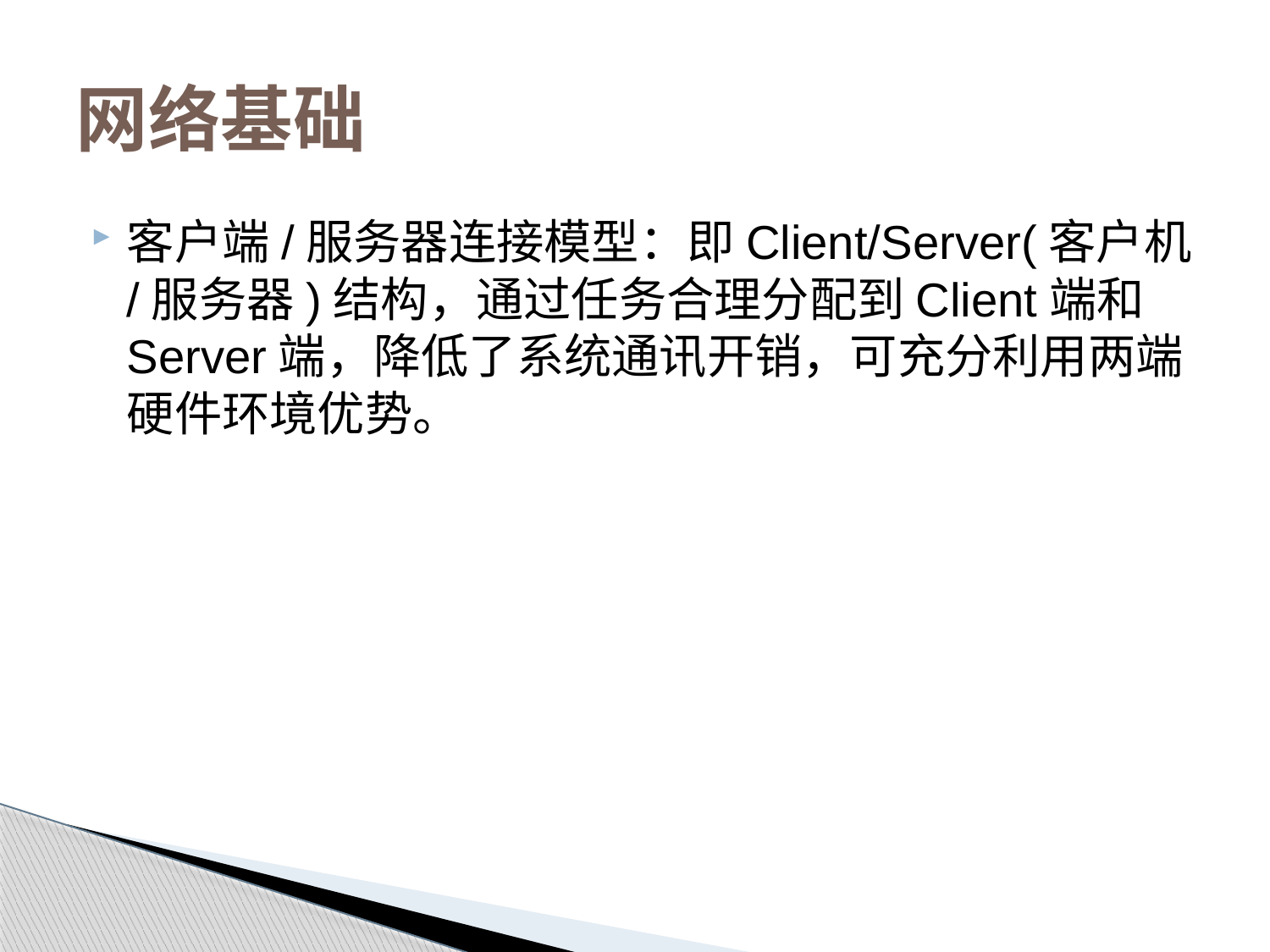

# 网络基础
客户端/服务器连接模型：即Client/Server(客户机/服务器)结构，通过任务合理分配到Client端和Server端，降低了系统通讯开销，可充分利用两端硬件环境优势。